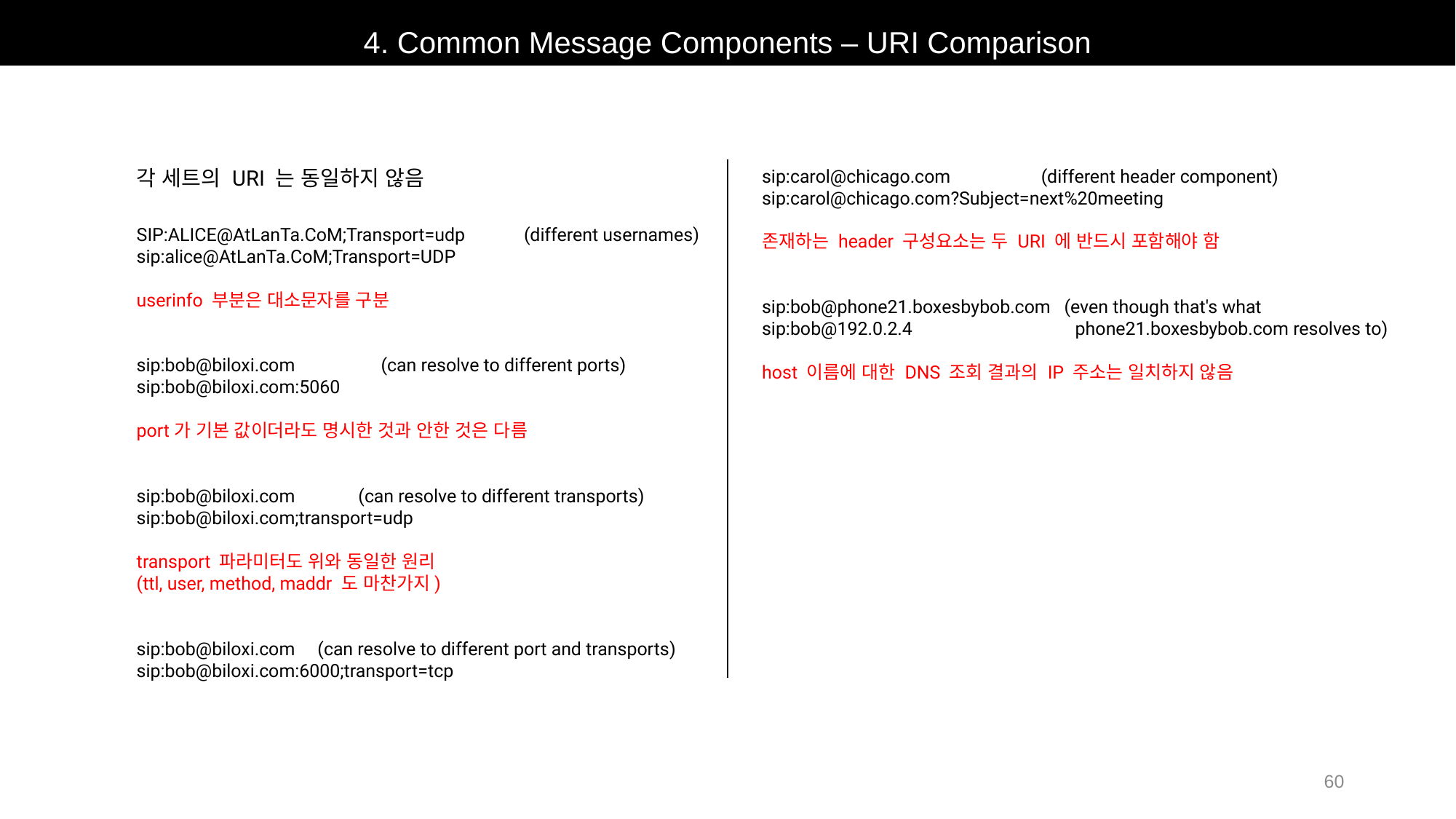

# 4. Common Message Components – URI Comparison
각 세트의 URI 는 동일하지 않음

SIP:ALICE@AtLanTa.CoM;Transport=udp             (different usernames)
sip:alice@AtLanTa.CoM;Transport=UDP

userinfo 부분은 대소문자를 구분

sip:bob@biloxi.com                   (can resolve to different ports)
sip:bob@biloxi.com:5060

port가 기본 값이더라도 명시한 것과 안한 것은 다름

sip:bob@biloxi.com              (can resolve to different transports)
sip:bob@biloxi.com;transport=udp

transport 파라미터도 위와 동일한 원리
(ttl, user, method, maddr 도 마찬가지)

sip:bob@biloxi.com     (can resolve to different port and transports)
sip:bob@biloxi.com:6000;transport=tcp
sip:carol@chicago.com                    (different header component)
sip:carol@chicago.com?Subject=next%20meeting

존재하는 header 구성요소는 두 URI 에 반드시 포함해야 함

sip:bob@phone21.boxesbybob.com   (even though that's what
sip:bob@192.0.2.4         	                     phone21.boxesbybob.com resolves to)

host 이름에 대한 DNS 조회 결과의 IP 주소는 일치하지 않음
60